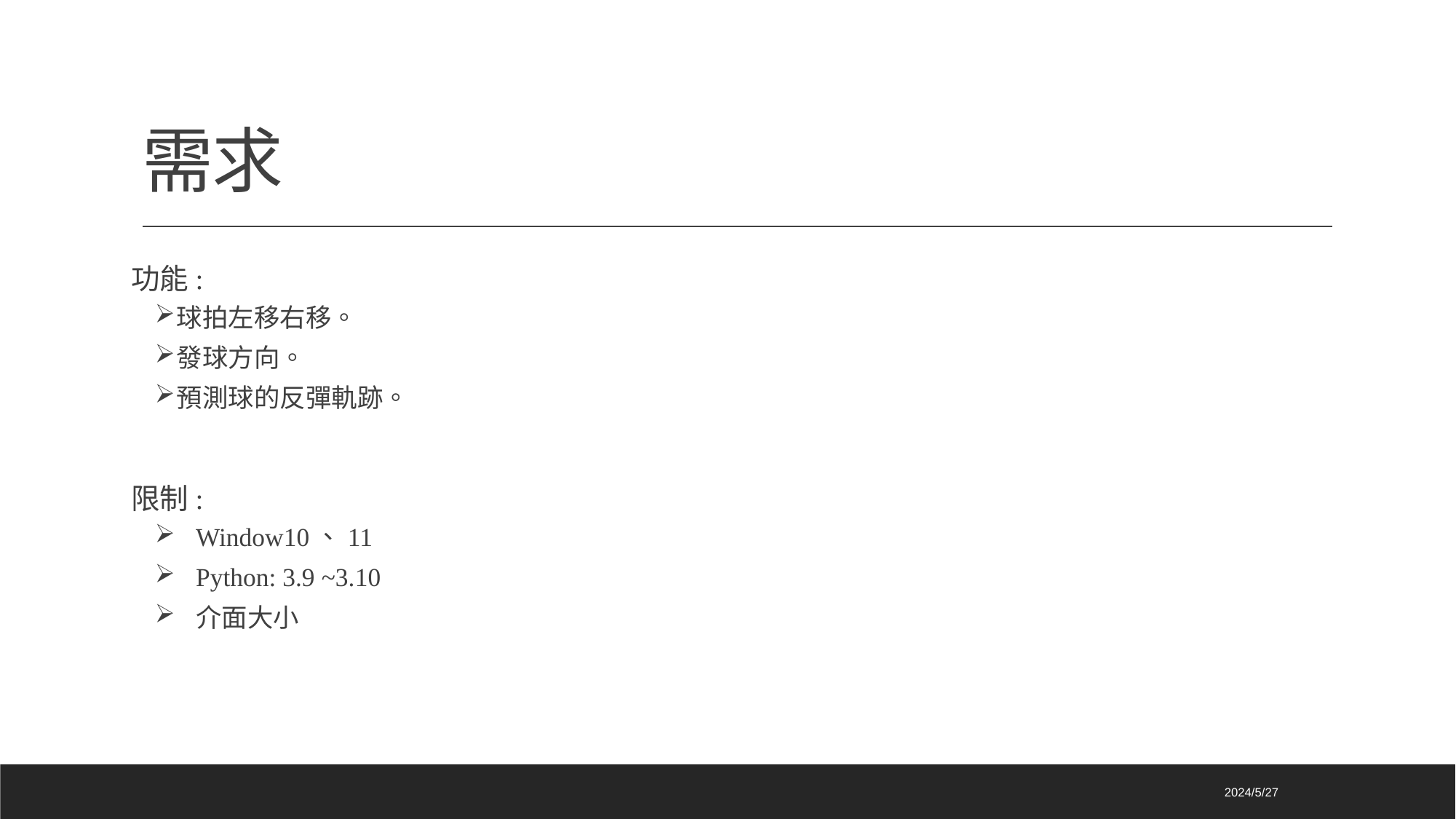

# 需求
功能:
球拍左移右移。
發球方向。
預測球的反彈軌跡。

限制:
Window10、11
Python: 3.9 ~3.10
介面大小

2024/5/27